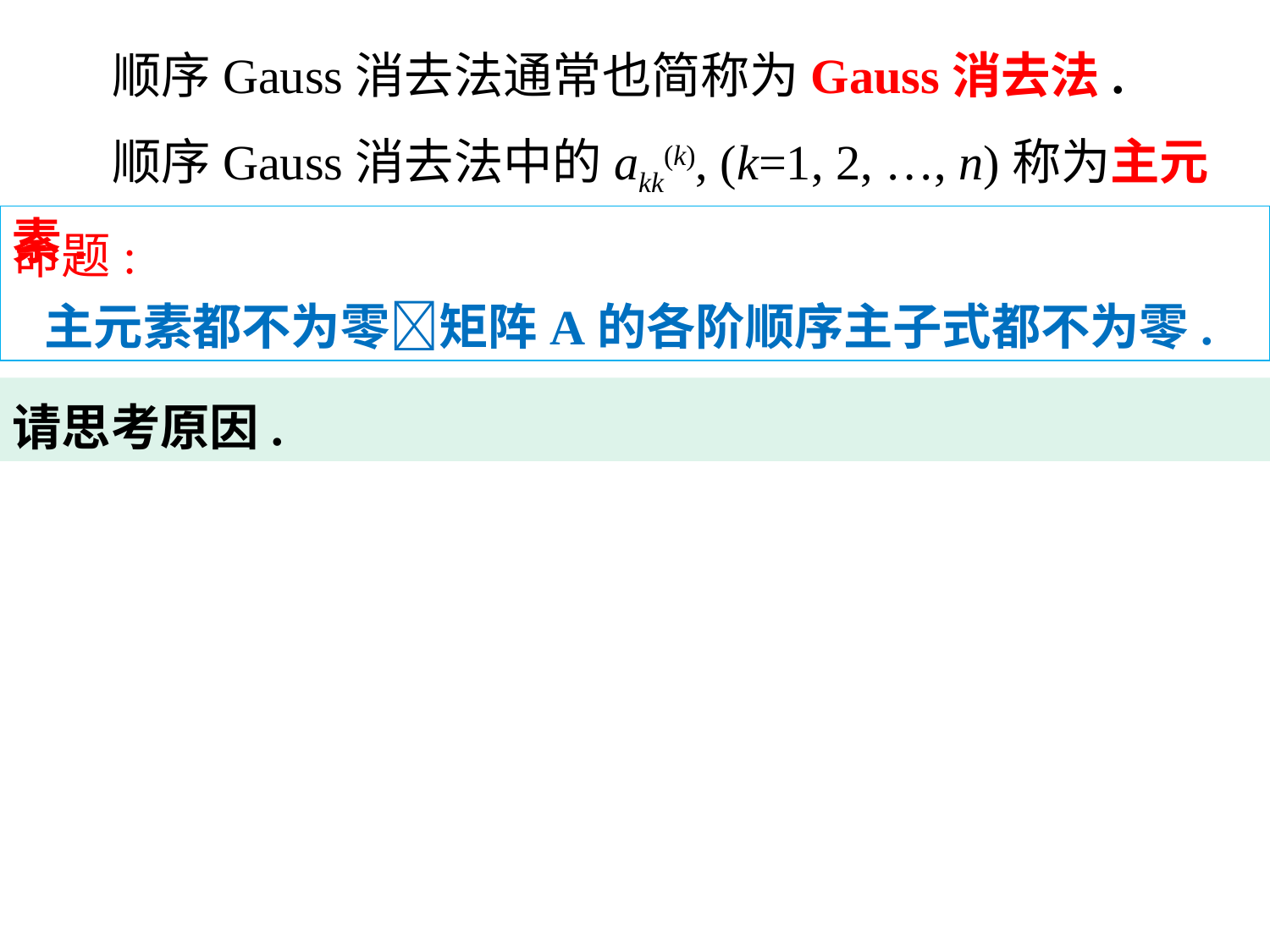

顺序Gauss消去法通常也简称为Gauss消去法.
        顺序Gauss消去法中的akk(k), (k=1, 2, …, n)称为主元素.
命题:
主元素都不为零⇔矩阵A的各阶顺序主子式都不为零.
请思考原因.